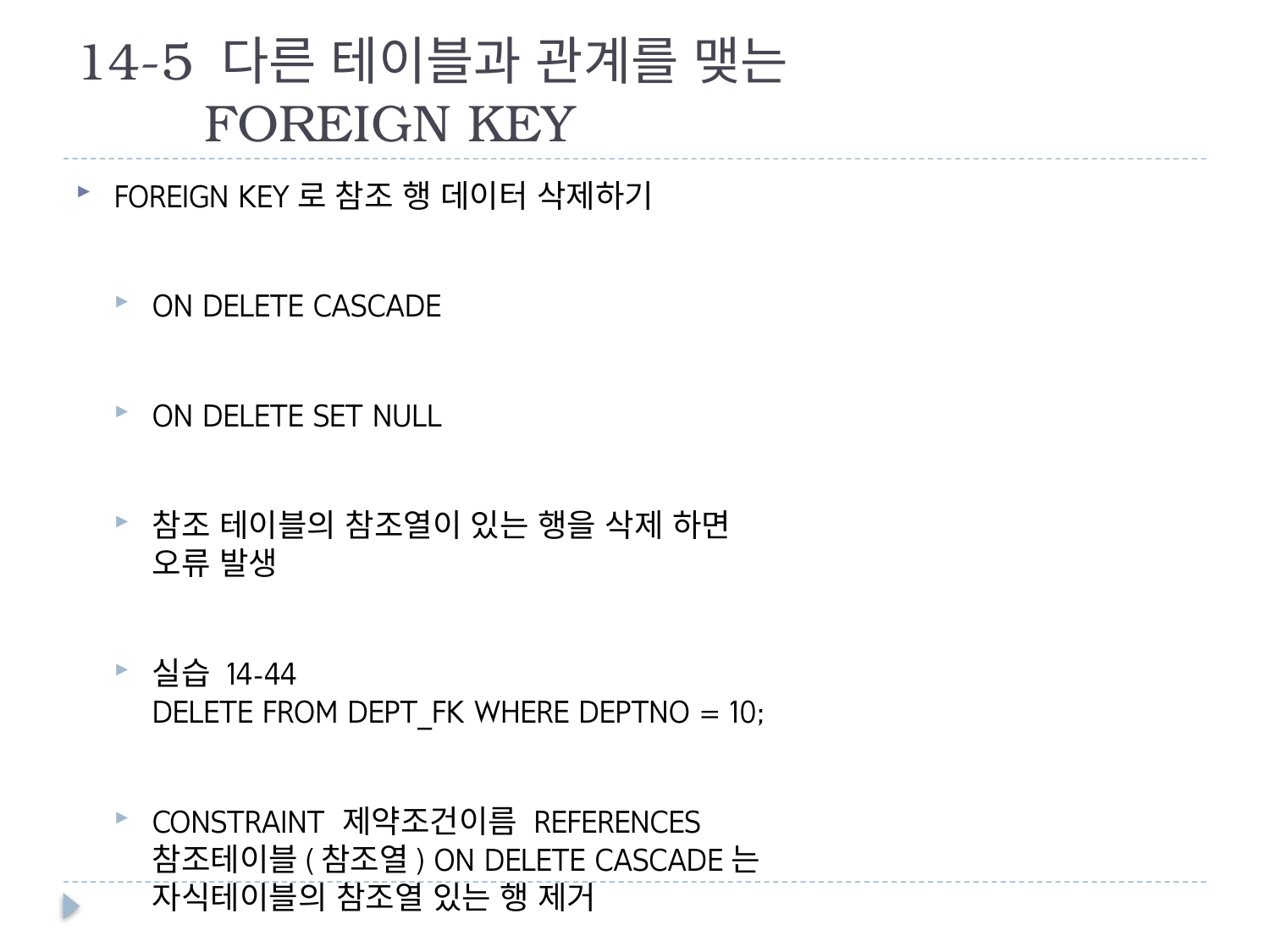

# 14-5 다른 테이블과 관계를 맺는 FOREIGN KEY
FOREIGN KEY로 참조 행 데이터 삭제하기

ON DELETE CASCADE

ON DELETE SET NULL

참조 테이블의 참조열이 있는 행을 삭제 하면
오류 발생

실습 14-44
DELETE FROM DEPT_FK WHERE DEPTNO = 10;

CONSTRAINT 제약조건이름 REFERENCES
참조테이블(참조열) ON DELETE CASCADE는
자식테이블의 참조열 있는 행 제거

CONSTRAINT 제약조건이름 REFERENCES
참조테이블(참조열) ON DELETE SET NULL는
자식테이블의 참조열 값을 NULL로 변경